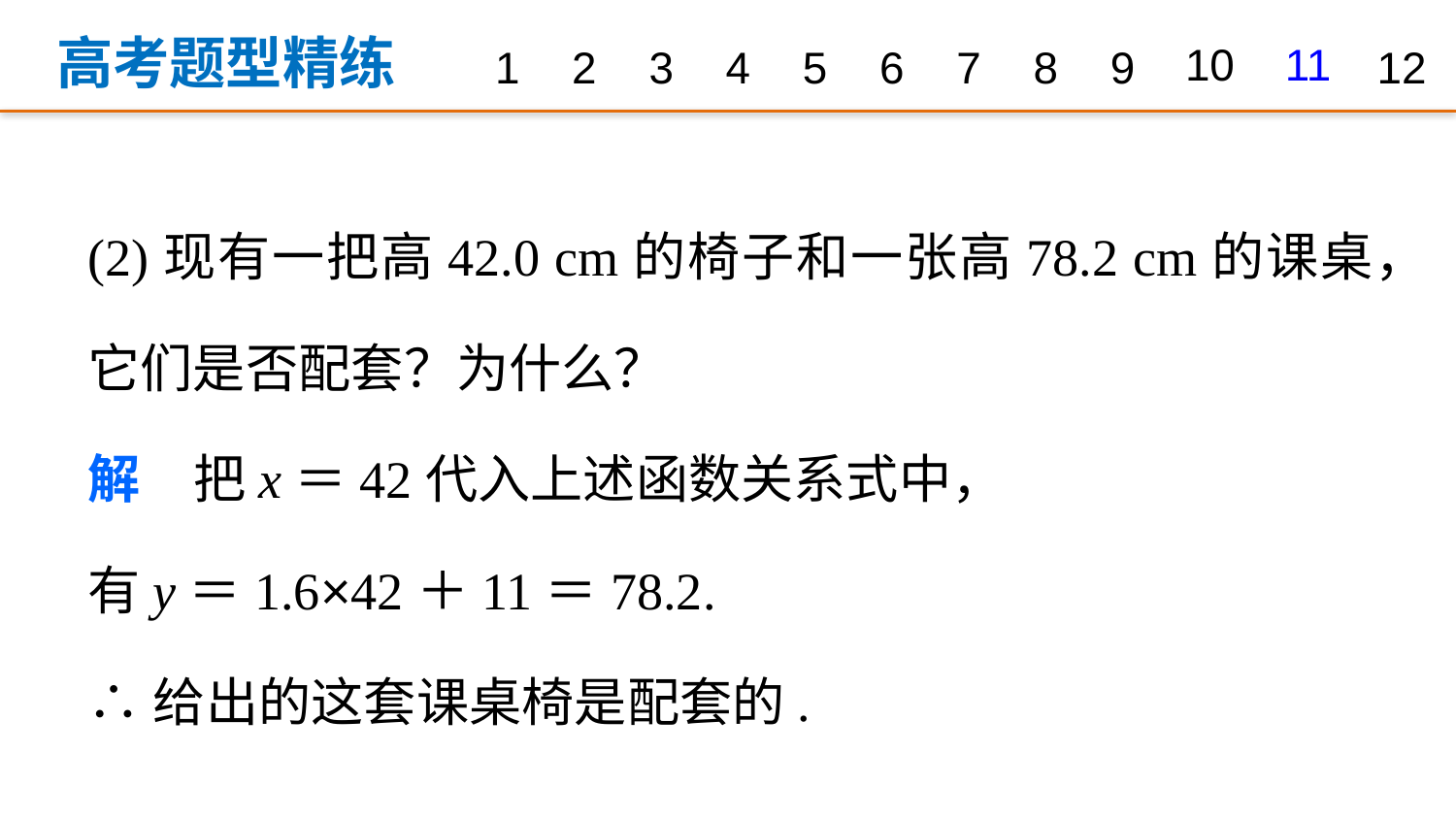

高考题型精练
1
2
3
4
5
6
7
8
9
10
11
12
(2)现有一把高42.0 cm的椅子和一张高78.2 cm的课桌，它们是否配套？为什么？
解　把x＝42代入上述函数关系式中，
有y＝1.6×42＋11＝78.2.
∴给出的这套课桌椅是配套的.